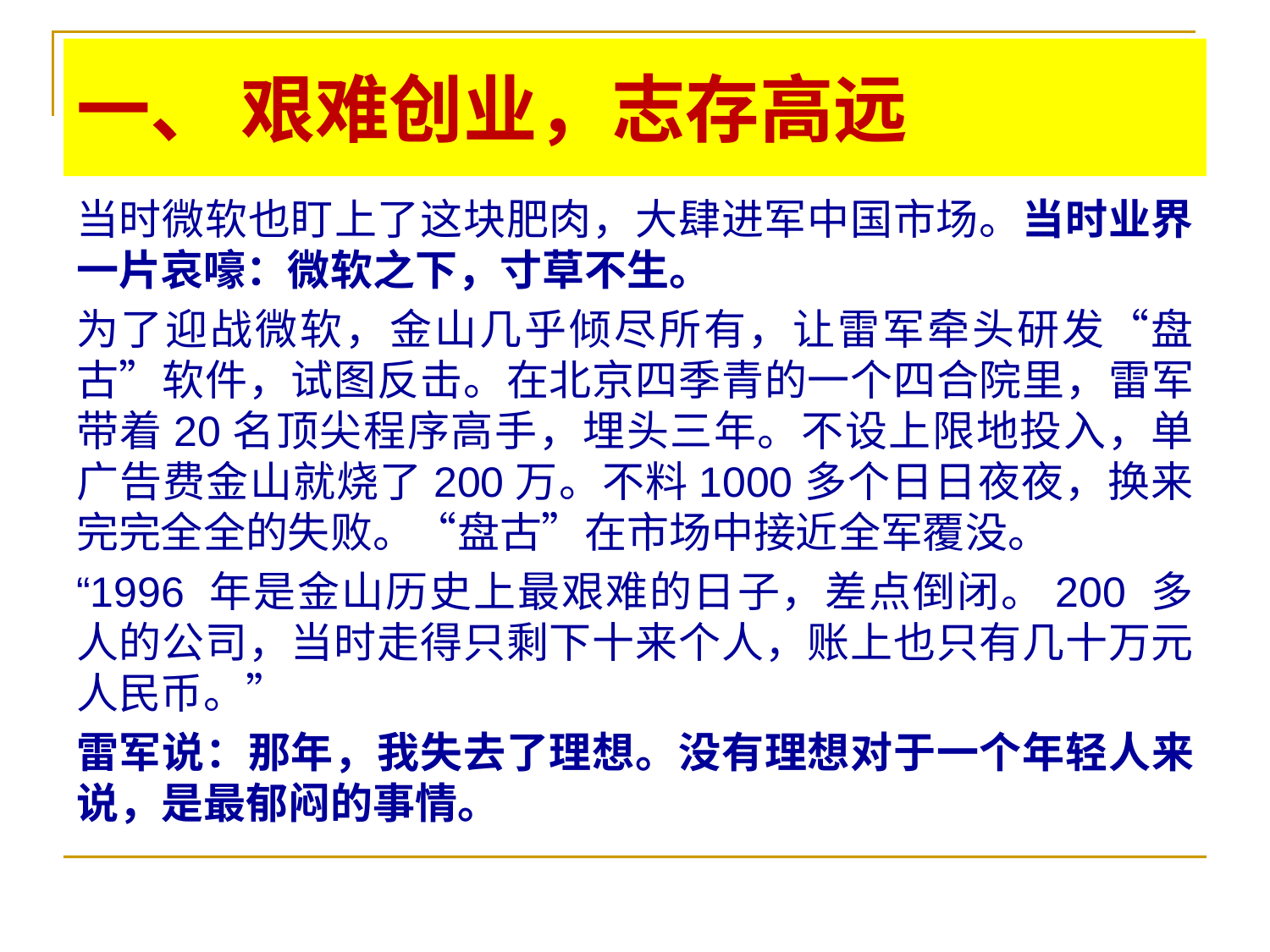

# 一、 艰难创业，志存高远
当时微软也盯上了这块肥肉，大肆进军中国市场。当时业界一片哀嚎：微软之下，寸草不生。
为了迎战微软，金山几乎倾尽所有，让雷军牵头研发“盘古”软件，试图反击。在北京四季青的一个四合院里，雷军带着20名顶尖程序高手，埋头三年。不设上限地投入，单广告费金山就烧了200万。不料1000多个日日夜夜，换来完完全全的失败。“盘古”在市场中接近全军覆没。
“1996 年是金山历史上最艰难的日子，差点倒闭。200 多人的公司，当时走得只剩下十来个人，账上也只有几十万元人民币。”
雷军说：那年，我失去了理想。没有理想对于一个年轻人来说，是最郁闷的事情。

46